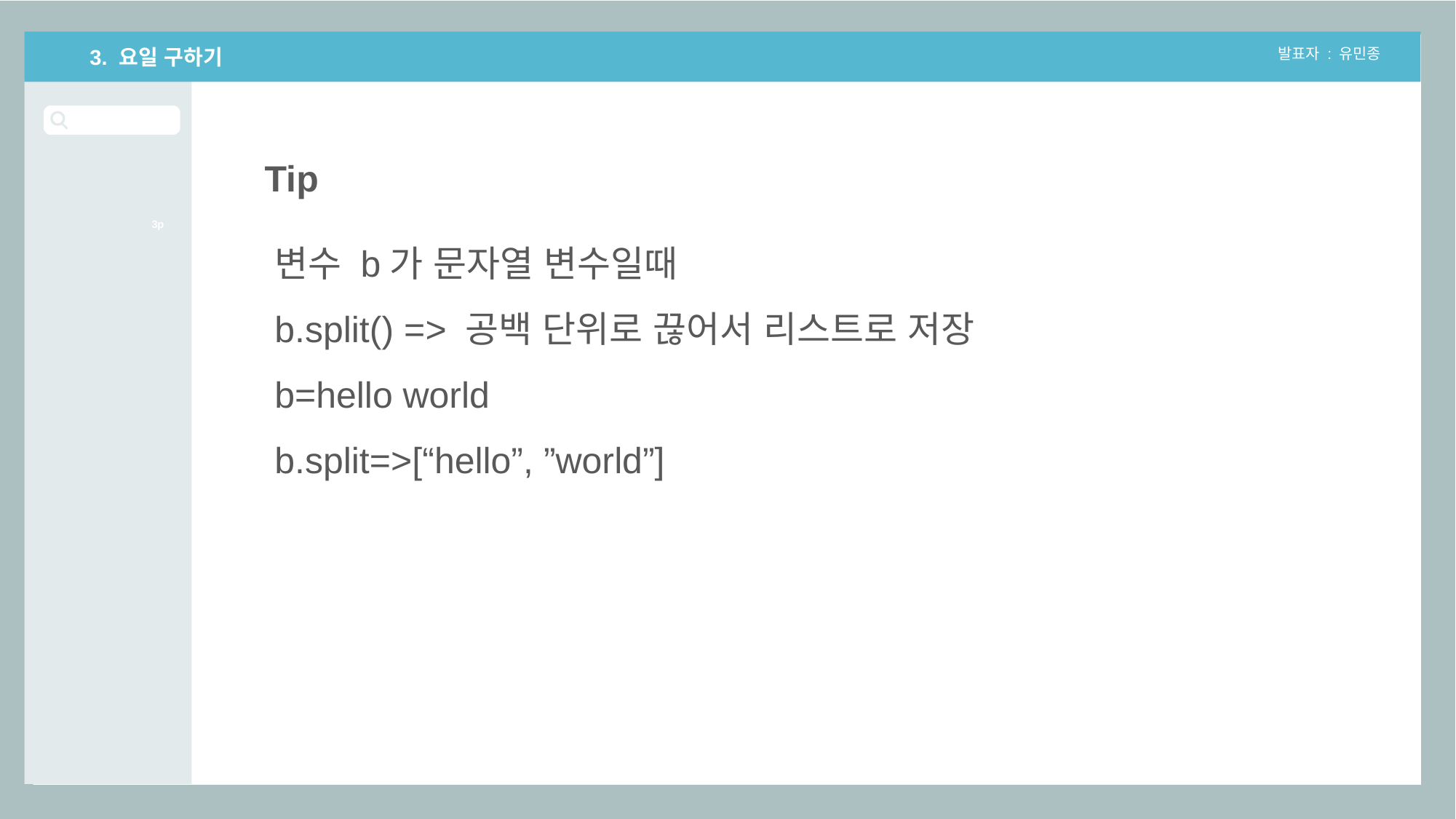

3. 요일 구하기
발표자 : 유민종

Tip
3p
변수 b가 문자열 변수일때
b.split() => 공백 단위로 끊어서 리스트로 저장
b=hello world
b.split=>[“hello”, ”world”]